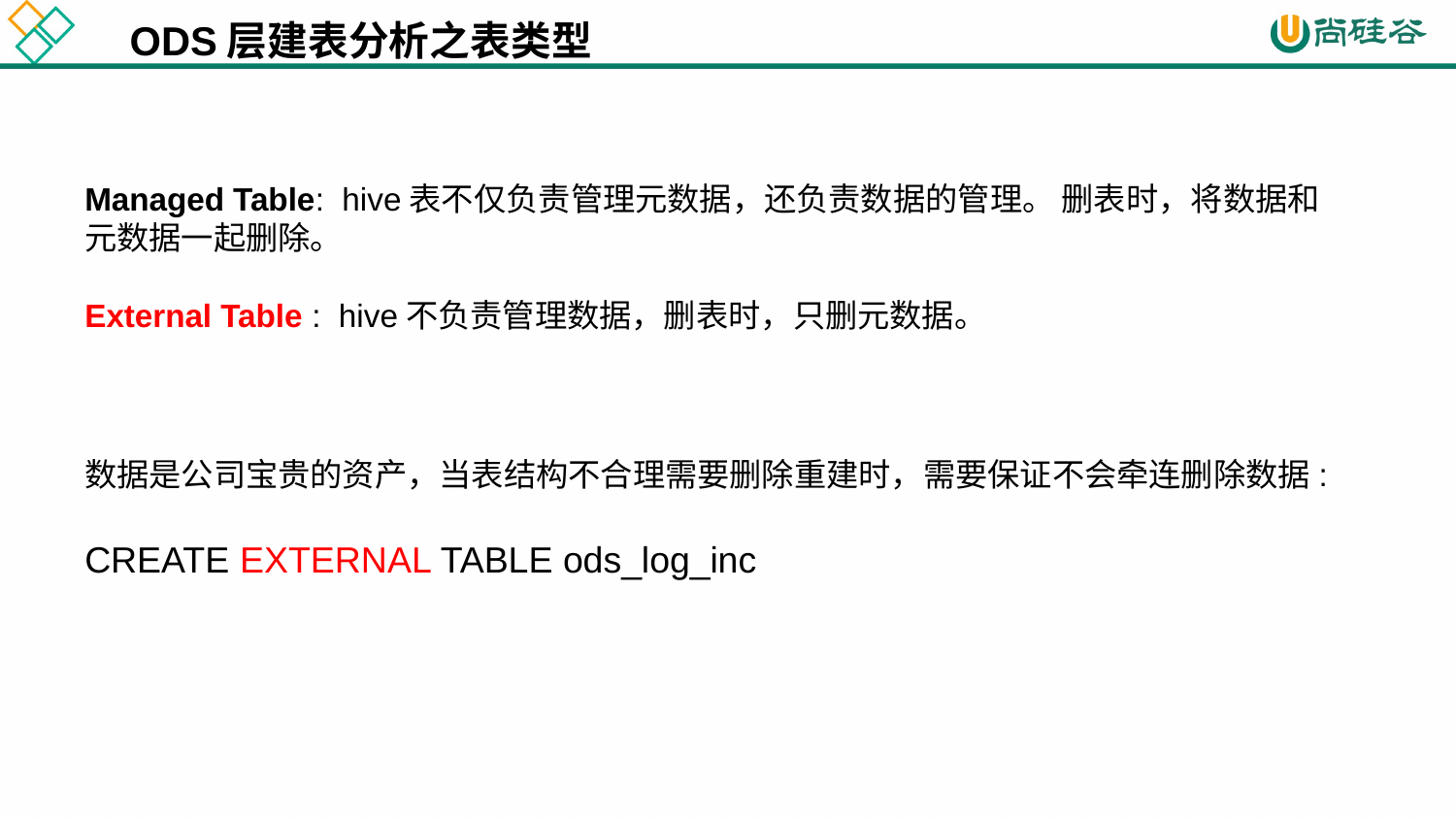

ODS层建表分析之表类型
Managed Table:  hive表不仅负责管理元数据，还负责数据的管理。 删表时，将数据和元数据一起删除。

External Table :  hive不负责管理数据，删表时，只删元数据。
数据是公司宝贵的资产，当表结构不合理需要删除重建时，需要保证不会牵连删除数据:

CREATE EXTERNAL TABLE ods_log_inc